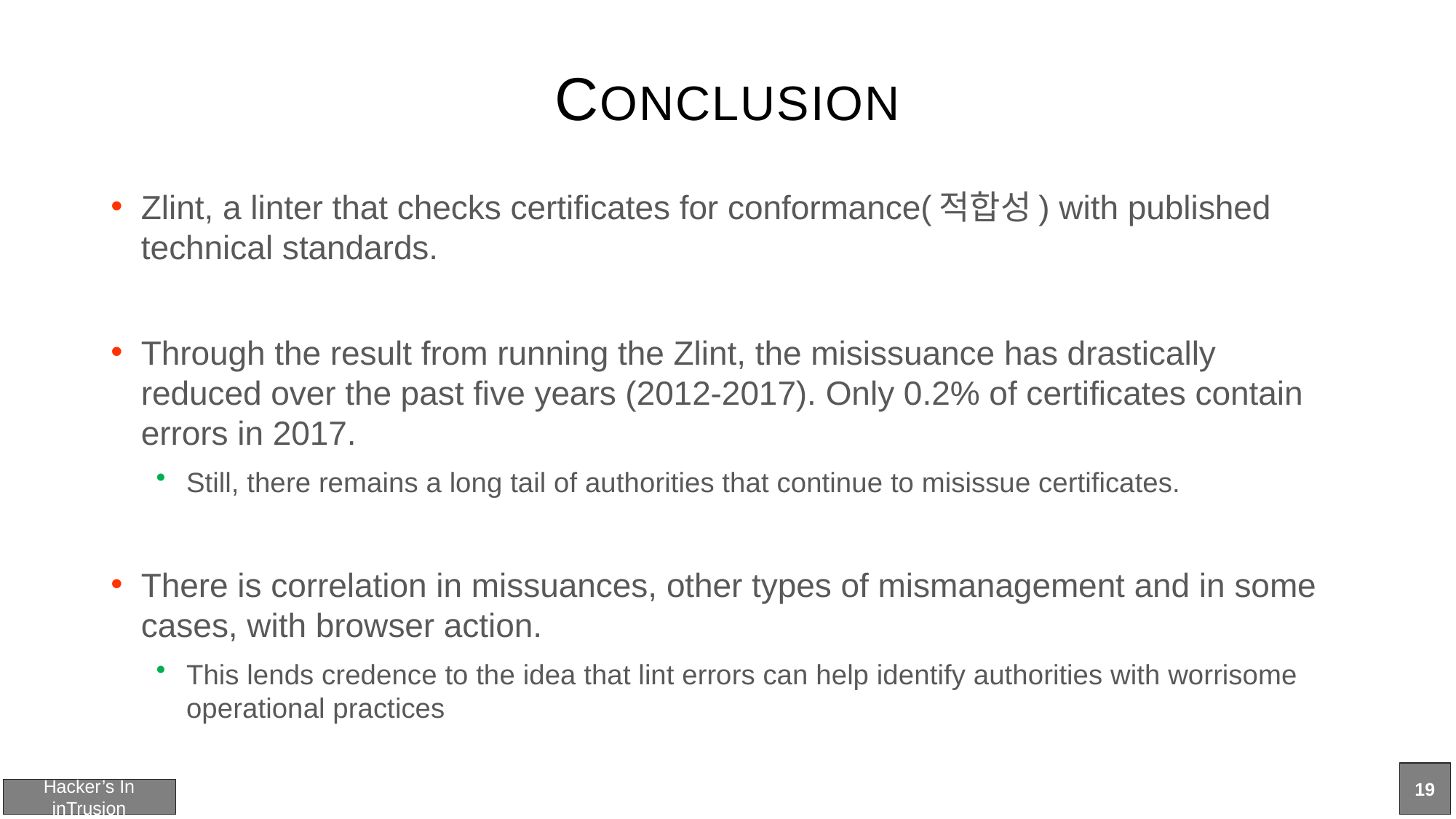

# CONCLUSION
Zlint, a linter that checks certificates for conformance(적합성) with published technical standards.

Through the result from running the Zlint, the misissuance has drastically reduced over the past five years (2012-2017). Only 0.2% of certificates contain errors in 2017.
Still, there remains a long tail of authorities that continue to misissue certificates.

There is correlation in missuances, other types of mismanagement and in some cases, with browser action.
This lends credence to the idea that lint errors can help identify authorities with worrisome operational practices

19
Hacker’s In inTrusion